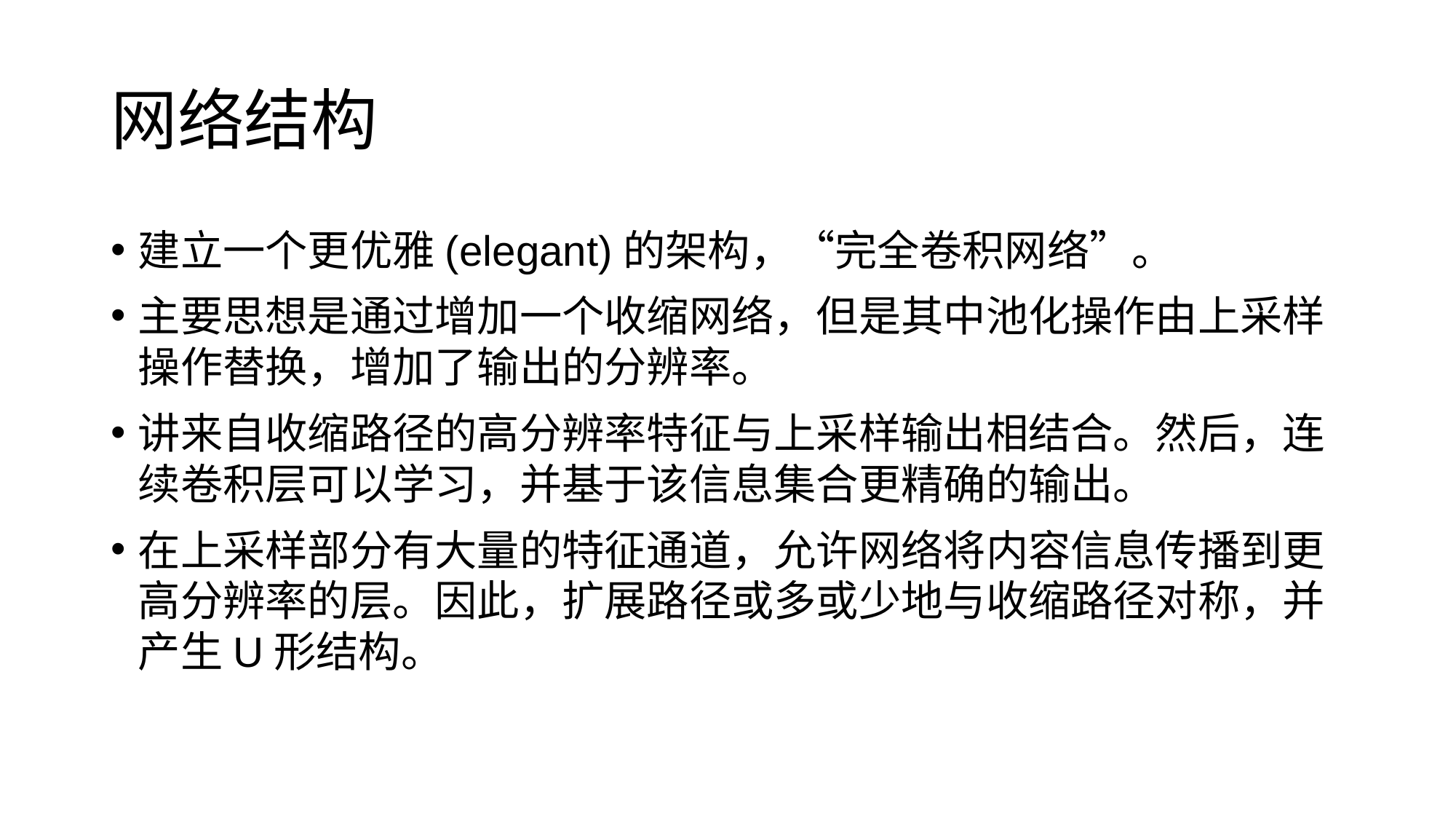

# 网络结构
建立一个更优雅(elegant)的架构，“完全卷积网络”。
主要思想是通过增加一个收缩网络，但是其中池化操作由上采样操作替换，增加了输出的分辨率。
讲来自收缩路径的高分辨率特征与上采样输出相结合。然后，连续卷积层可以学习，并基于该信息集合更精确的输出。
在上采样部分有大量的特征通道，允许网络将内容信息传播到更高分辨率的层。因此，扩展路径或多或少地与收缩路径对称，并产生U形结构。